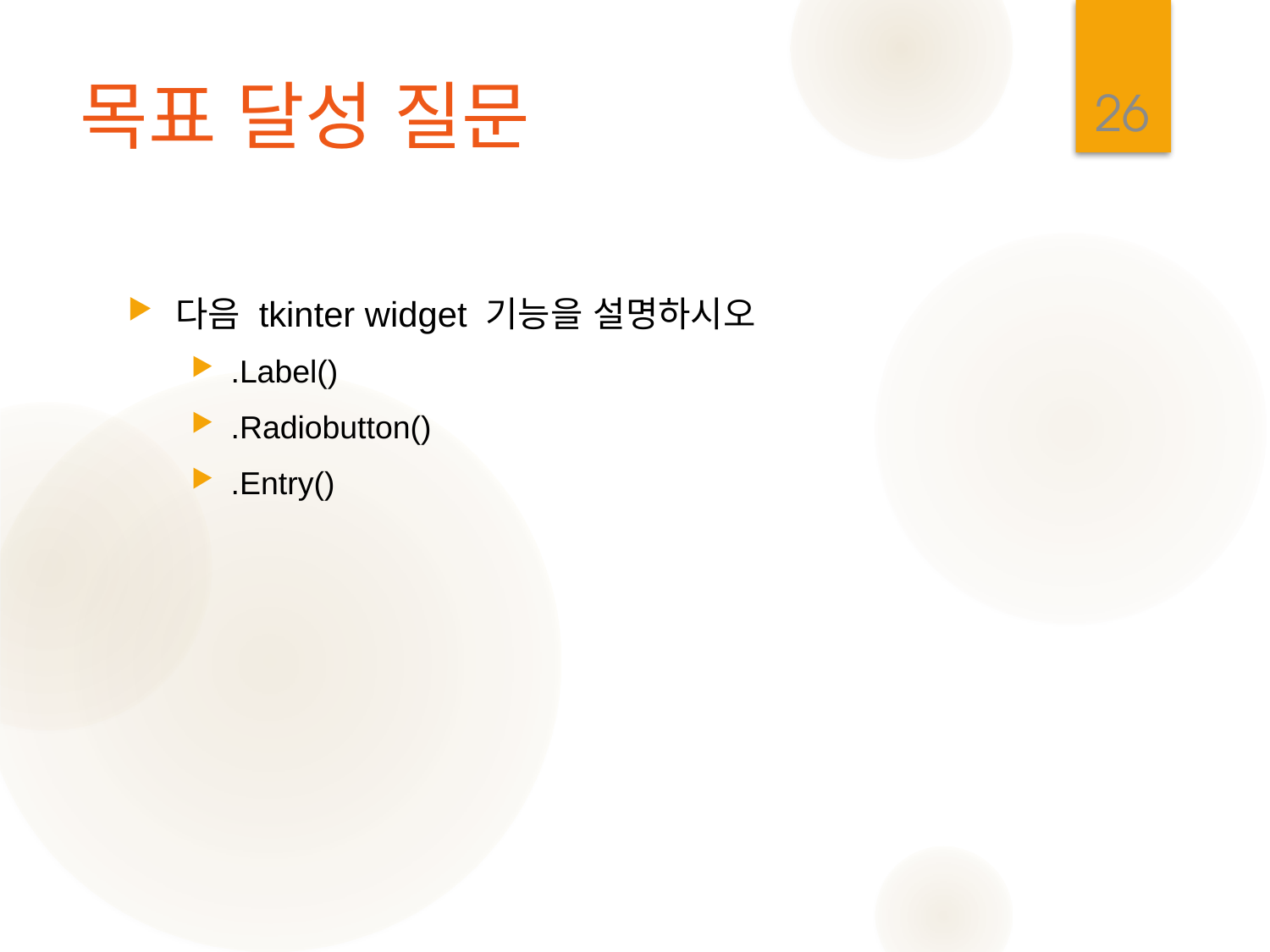

26
# 목표 달성 질문
다음 tkinter widget 기능을 설명하시오
.Label()
.Radiobutton()
.Entry()